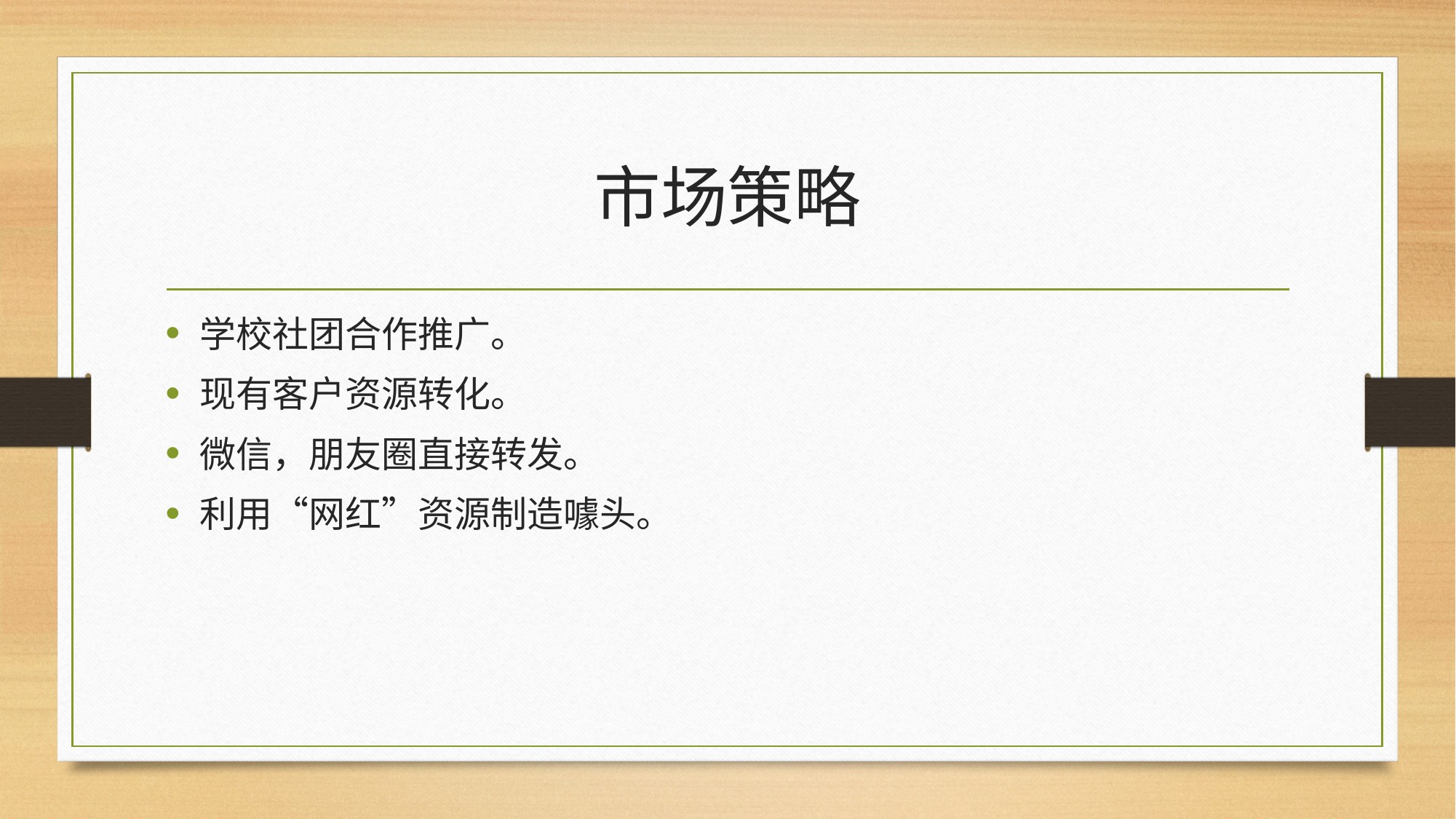

# 市场策略
学校社团合作推广。
现有客户资源转化。
微信，朋友圈直接转发。
利用“网红”资源制造噱头。